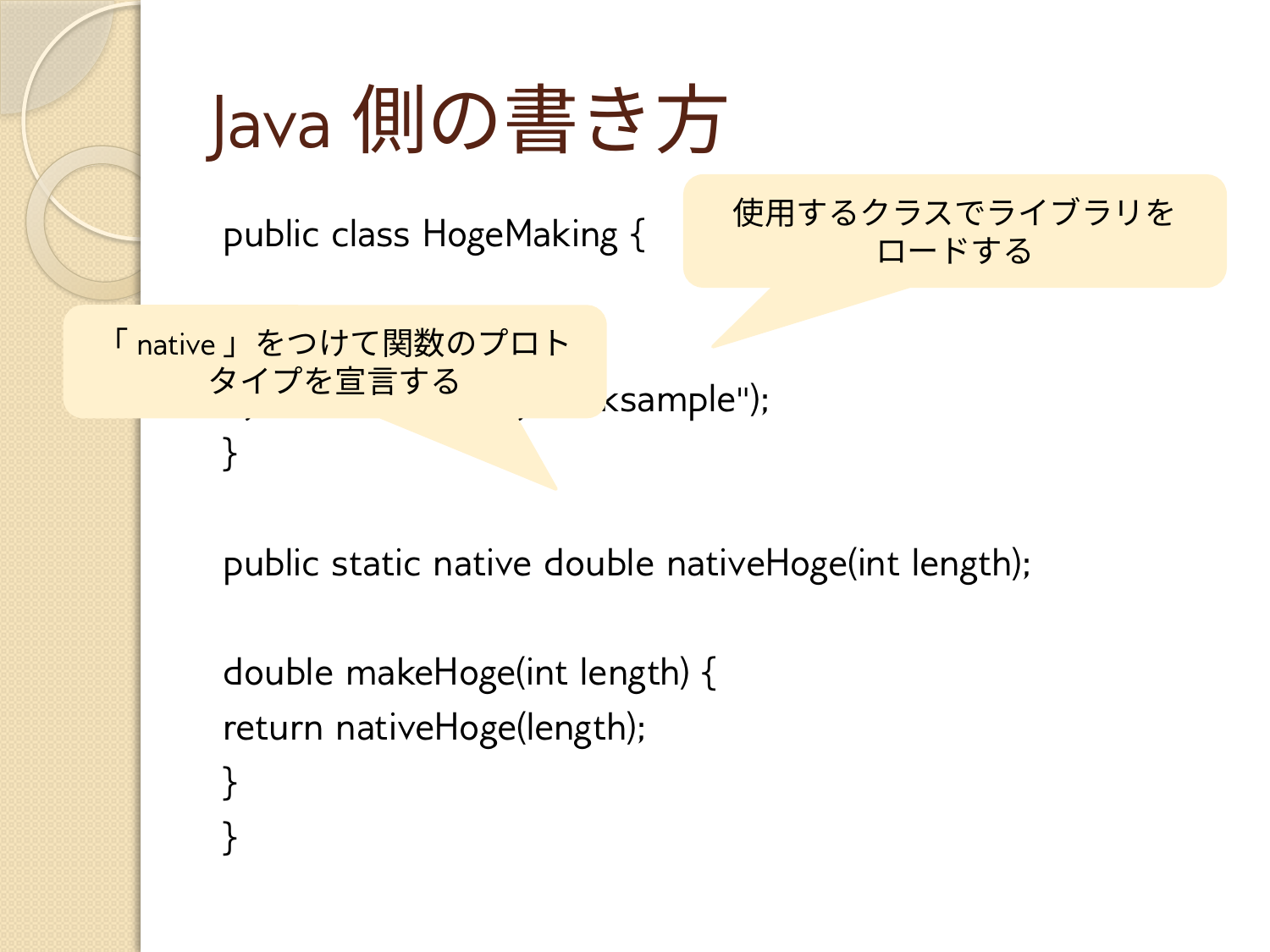

# Java側の書き方
使用するクラスでライブラリをロードする
public class HogeMaking {

	static {
		System.loadLibrary("ndksample");
	}

	public static native double nativeHoge(int length);

	double makeHoge(int length) {
		return nativeHoge(length);
	}
}
「native」をつけて関数のプロトタイプを宣言する